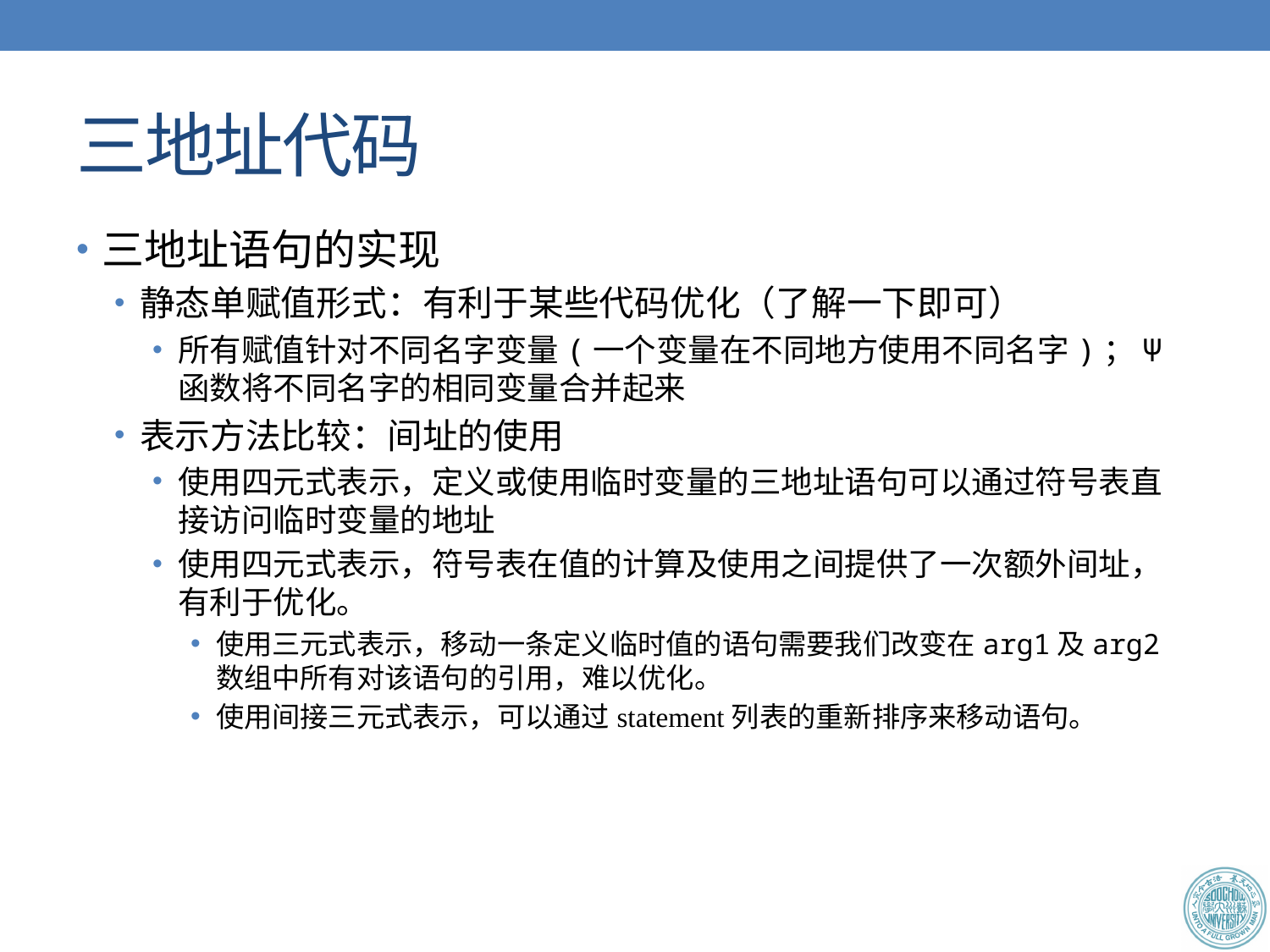

# 三地址代码
三地址语句的实现
静态单赋值形式：有利于某些代码优化（了解一下即可）
所有赋值针对不同名字变量(一个变量在不同地方使用不同名字)；Ψ函数将不同名字的相同变量合并起来
表示方法比较：间址的使用
使用四元式表示，定义或使用临时变量的三地址语句可以通过符号表直接访问临时变量的地址
使用四元式表示，符号表在值的计算及使用之间提供了一次额外间址，有利于优化。
使用三元式表示，移动一条定义临时值的语句需要我们改变在arg1及arg2数组中所有对该语句的引用，难以优化。
使用间接三元式表示，可以通过statement列表的重新排序来移动语句。